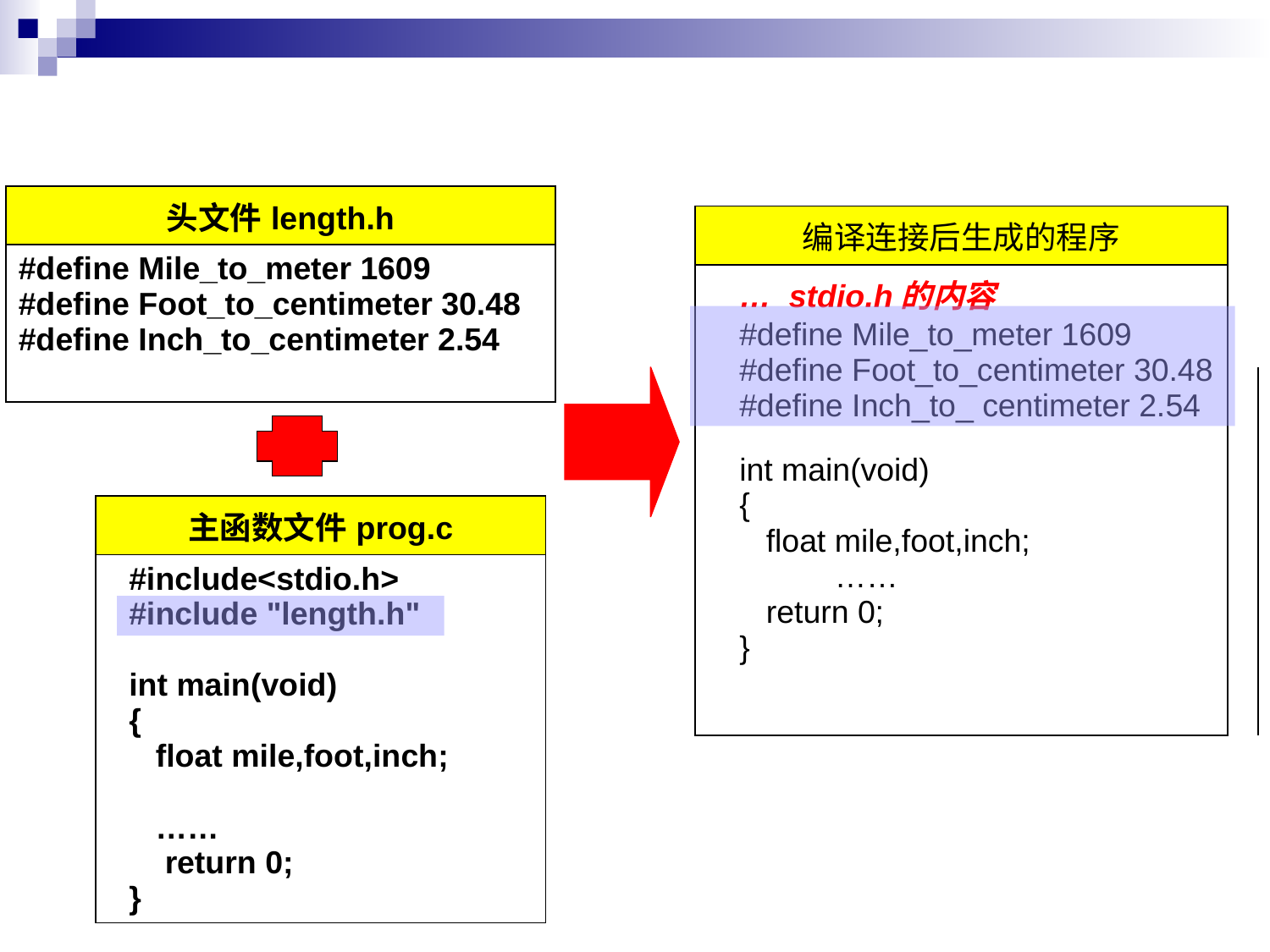

| 头文件length.h |
| --- |
| #define Mile\_to\_meter 1609 #define Foot\_to\_centimeter 30.48 #define Inch\_to\_centimeter 2.54 |
| 编译连接后生成的程序 |  |
| --- | --- |
| … stdio.h的内容 #define Mile\_to\_meter 1609 #define Foot\_to\_centimeter 30.48 #define Inch\_to\_ centimeter 2.54 int main(void) { float mile,foot,inch; …… return 0; } |  |
|  |  |
|  |  |
|  |  |

| 主函数文件prog.c |
| --- |
| #include<stdio.h> #include "length.h" int main(void) { float mile,foot,inch; …… return 0; } |